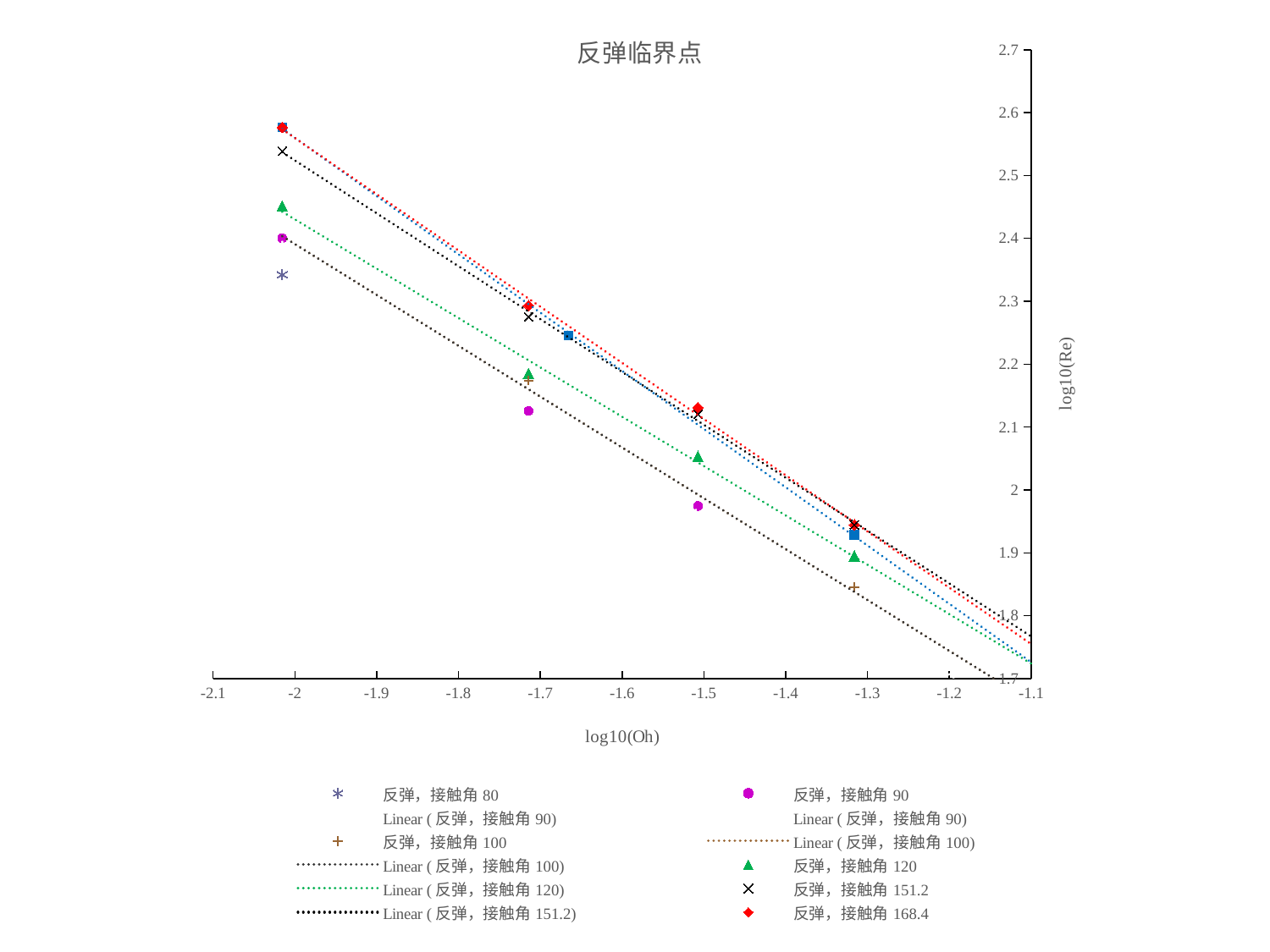

### Chart: 反弹临界点

| Category | 反弹，接触角80 | 反弹，接触角90 | 反弹，接触角100 | 反弹，接触角120 | 反弹，接触角151.2 | 反弹，接触角168.4 | 反弹，接触角168.4-91.4 |
|---|---|---|---|---|---|---|---|